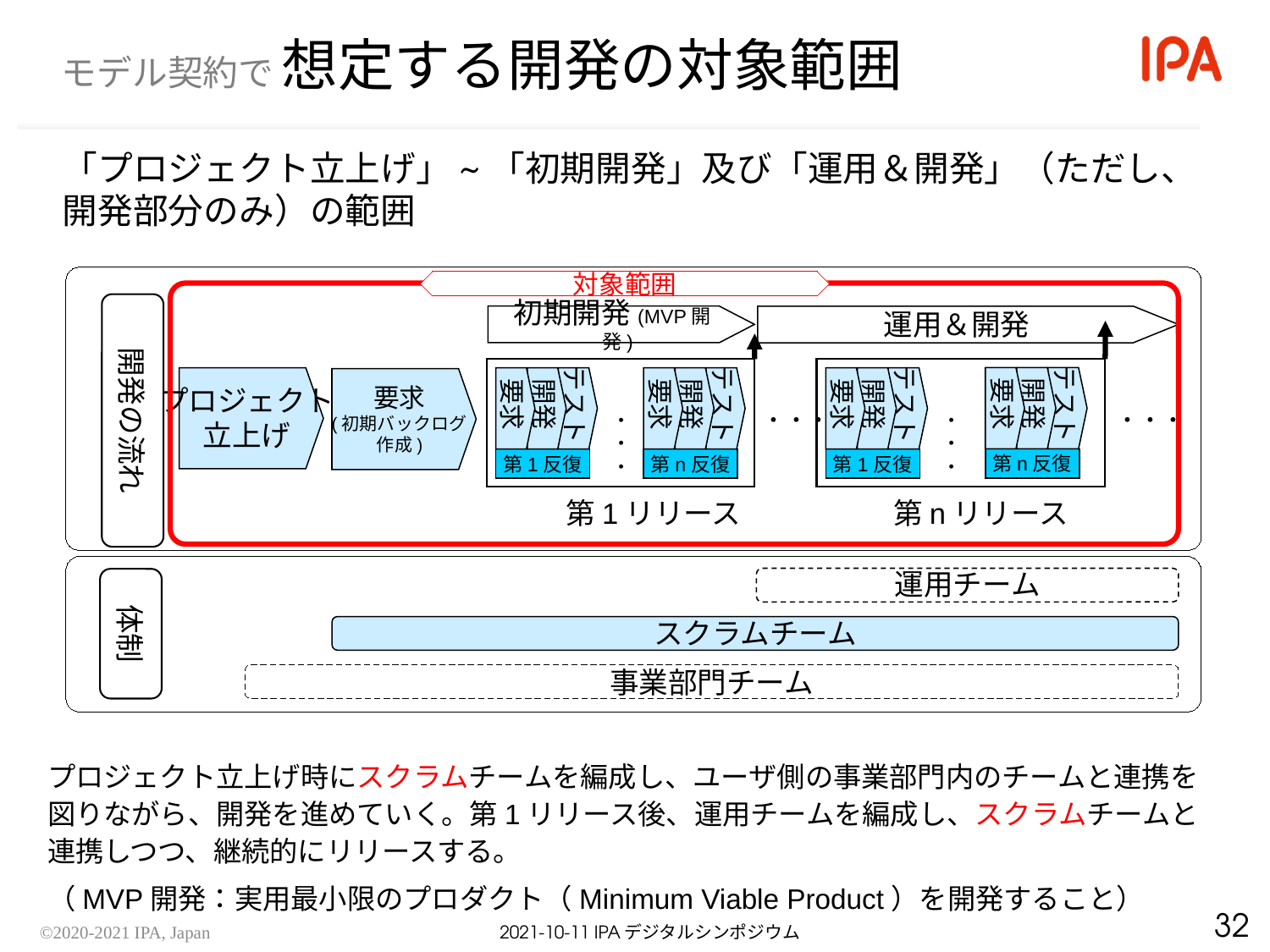

# モデル契約で 想定する開発の対象範囲
「プロジェクト立上げ」~「初期開発」及び「運用＆開発」（ただし、開発部分のみ）の範囲

対象範囲

開発の流れ
初期開発(MVP開発)
運用＆開発

要求
開発
テスト
第n反復
プロジェクト
立上げ
要求
開発
テスト
第1反復
要求
開発
テスト
第n反復
要求
開発
テスト
第1反復
・・・
・・・
・・・

第1リリース
第nリリース
要求
(初期バックログ
作成)
・・・

運用チーム
体制
スクラムチーム
事業部門チーム
プロジェクト立上げ時にスクラムチームを編成し、ユーザ側の事業部門内のチームと連携を図りながら、開発を進めていく。第1リリース後、運用チームを編成し、スクラムチームと連携しつつ、継続的にリリースする。
（MVP開発：実用最小限のプロダクト（Minimum Viable Product）を開発すること）
32
©2020-2021 IPA, Japan